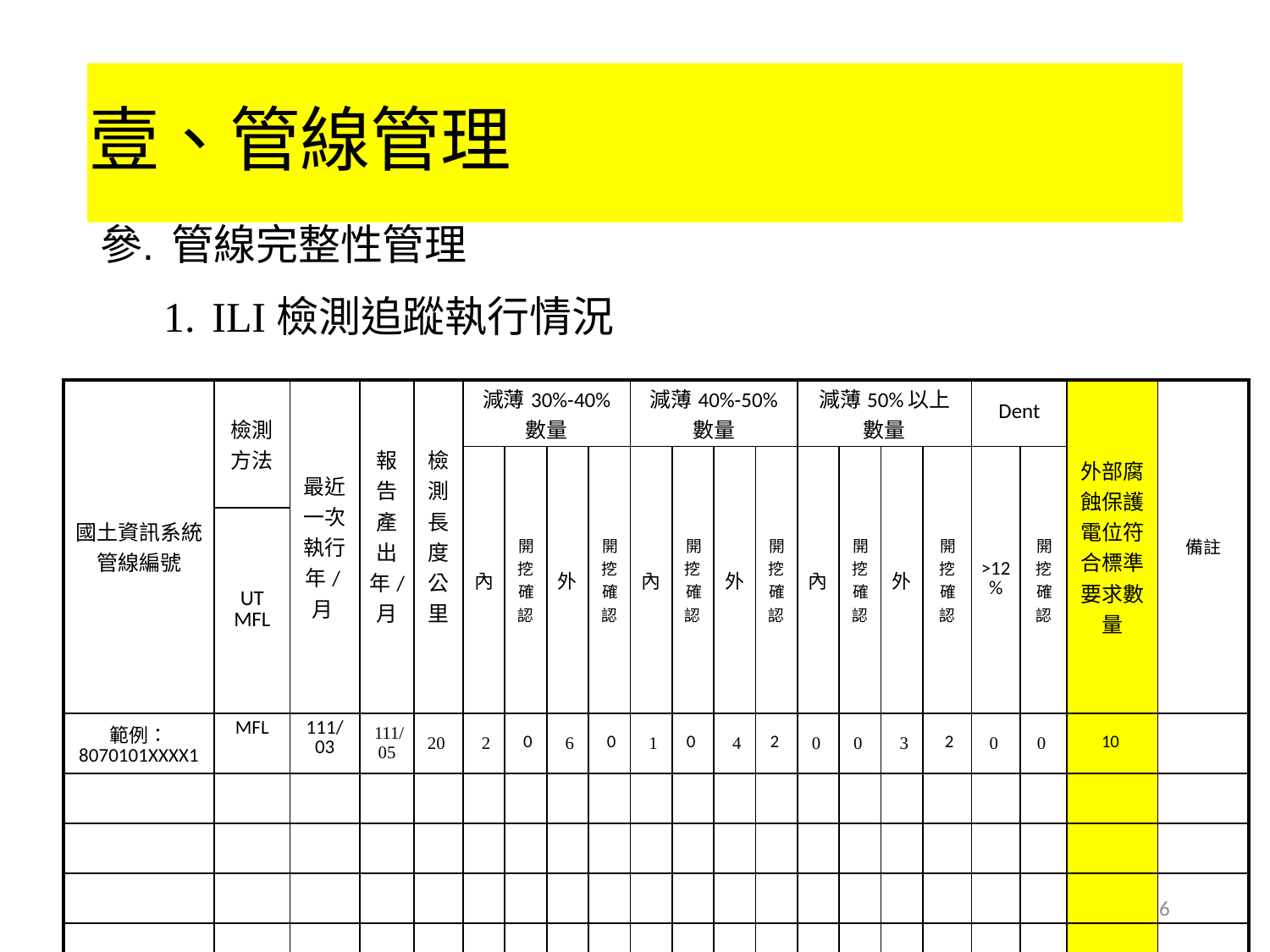

# 壹、管線管理
管線完整性管理
ILI檢測追蹤執行情況
| 國土資訊系統管線編號 | 檢測 方法 | 最近一次執行年/月 | 報告產出 年/月 | 檢測長度 公里 | 減薄30%-40% 數量 |  |  |  | 減薄40%-50% 數量 |  |  |  | 減薄50%以上 數量 |  |  |  | Dent |  | 外部腐蝕保護電位符合標準要求數量 | 備註 |
| --- | --- | --- | --- | --- | --- | --- | --- | --- | --- | --- | --- | --- | --- | --- | --- | --- | --- | --- | --- | --- |
|  |  |  |  |  | 內 | 開挖 確認 | 外 | 開挖 確認 | 內 | 開挖 確認 | 外 | 開挖 確認 | 內 | 開挖 確認 | 外 | 開挖 確認 | >12% | 開挖 確認 |  |  |
|  | UT MFL |  |  |  |  |  |  |  |  |  |  |  |  |  |  |  |  |  |  |  |
| 範例： 8070101XXXX1 | MFL | 111/03 | 111/05 | 20 | 2 | 0 | 6 | 0 | 1 | 0 | 4 | 2 | 0 | 0 | 3 | 2 | 0 | 0 | 10 |  |
|  |  |  |  |  |  |  |  |  |  |  |  |  |  |  |  |  |  |  |  |  |
|  |  |  |  |  |  |  |  |  |  |  |  |  |  |  |  |  |  |  |  |  |
|  |  |  |  |  |  |  |  |  |  |  |  |  |  |  |  |  |  |  |  |  |
|  |  |  |  |  |  |  |  |  |  |  |  |  |  |  |  |  |  |  |  |  |
|  |  |  |  |  |  |  |  |  |  |  |  |  |  |  |  |  |  |  |  |  |
6